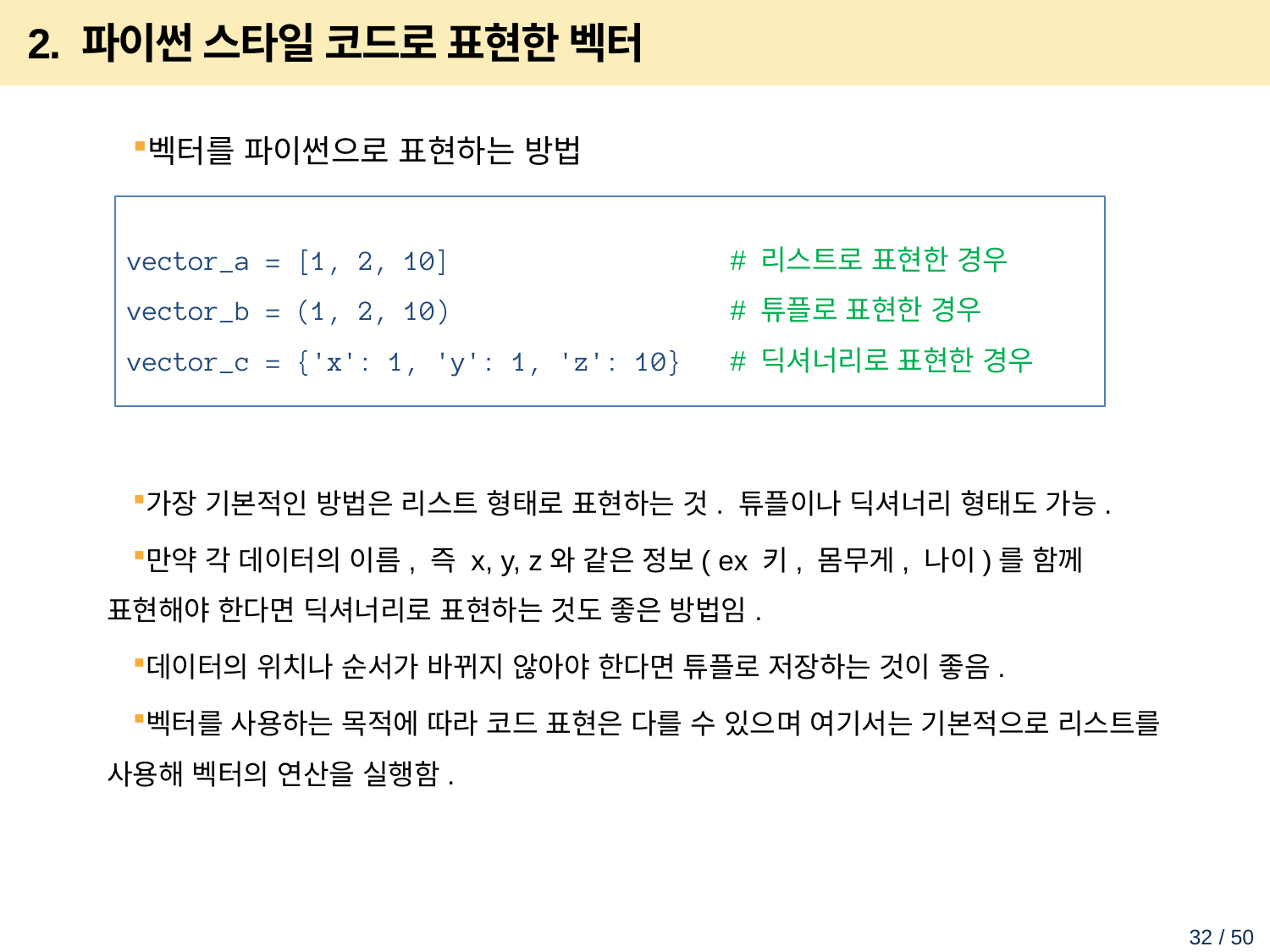

# 2. 파이썬 스타일 코드로 표현한 벡터
벡터를 파이썬으로 표현하는 방법

가장 기본적인 방법은 리스트 형태로 표현하는 것. 튜플이나 딕셔너리 형태도 가능.
만약 각 데이터의 이름, 즉 x, y, z와 같은 정보( ex 키, 몸무게, 나이)를 함께 표현해야 한다면 딕셔너리로 표현하는 것도 좋은 방법임.
데이터의 위치나 순서가 바뀌지 않아야 한다면 튜플로 저장하는 것이 좋음.
벡터를 사용하는 목적에 따라 코드 표현은 다를 수 있으며 여기서는 기본적으로 리스트를 사용해 벡터의 연산을 실행함.

vector_a = [1, 2, 10]                  # 리스트로 표현한 경우
vector_b = (1, 2, 10)                  # 튜플로 표현한 경우
vector_c = {'x': 1, 'y': 1, 'z': 10}   # 딕셔너리로 표현한 경우